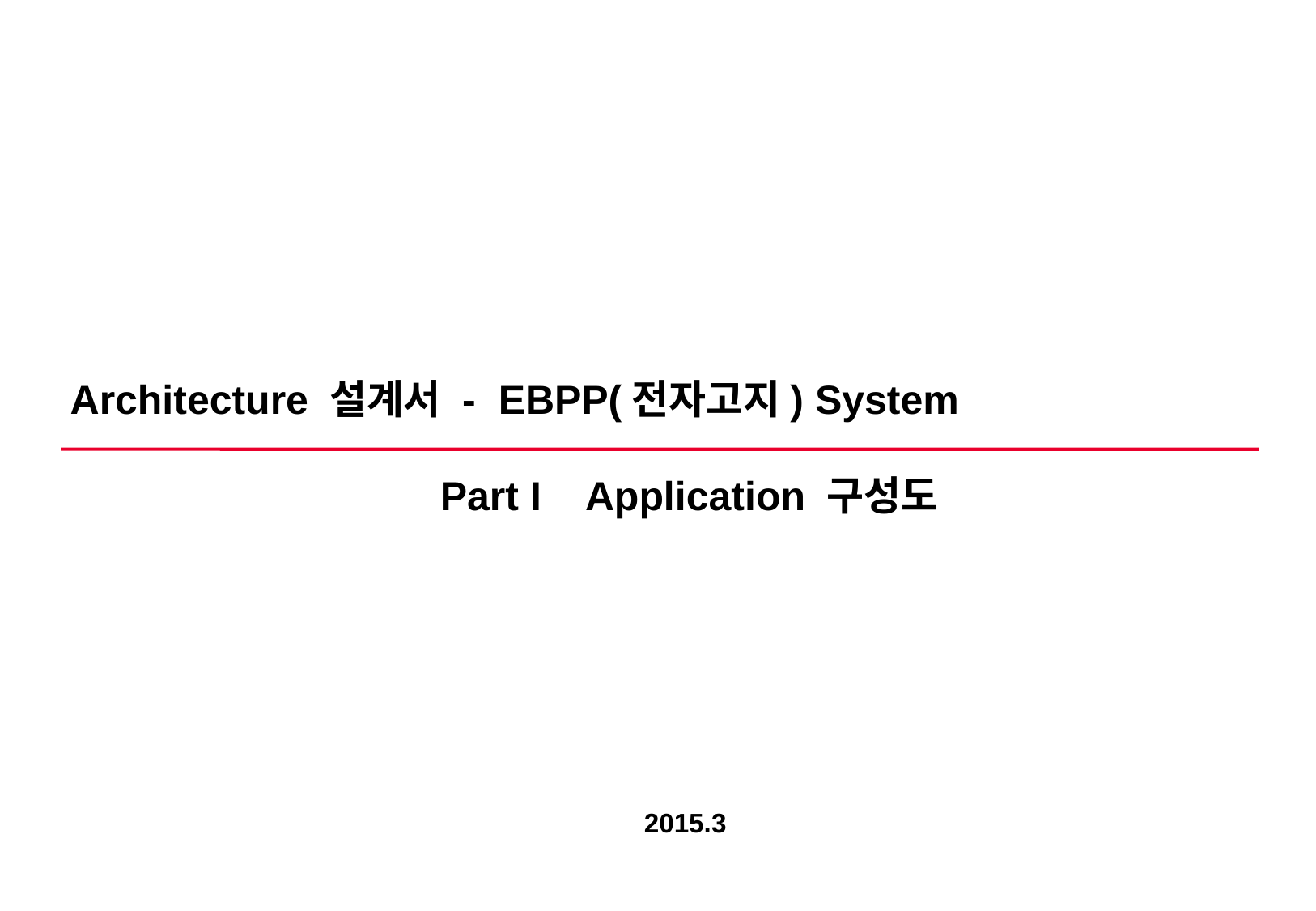

# Architecture 설계서 -  EBPP(전자고지) System
Part I    Application 구성도
2015.3